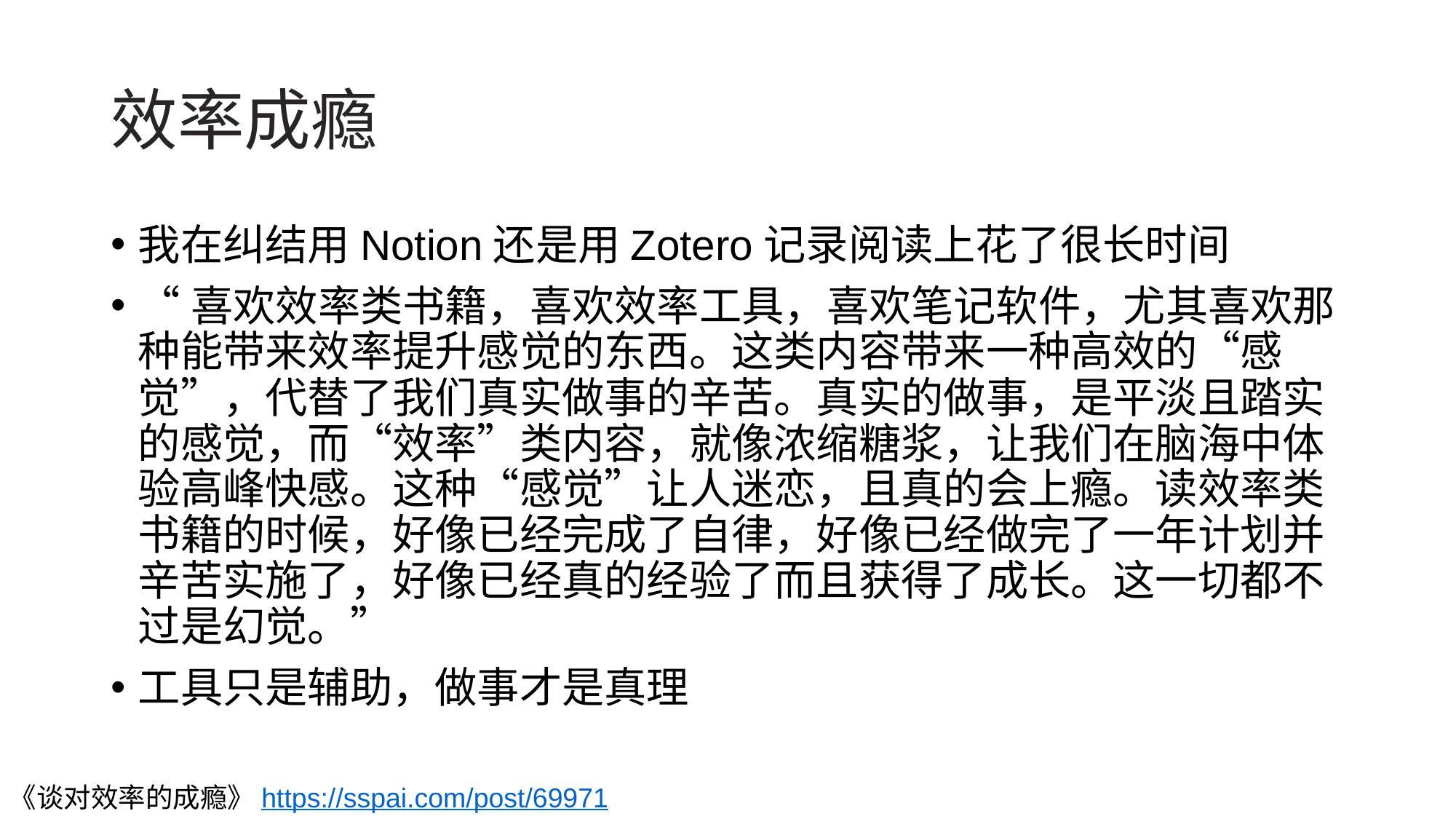

# 效率成瘾
我在纠结用Notion还是用Zotero记录阅读上花了很长时间
“喜欢效率类书籍，喜欢效率工具，喜欢笔记软件，尤其喜欢那种能带来效率提升感觉的东西。这类内容带来一种高效的“感觉”，代替了我们真实做事的辛苦。真实的做事，是平淡且踏实的感觉，而“效率”类内容，就像浓缩糖浆，让我们在脑海中体验高峰快感。这种“感觉”让人迷恋，且真的会上瘾。读效率类书籍的时候，好像已经完成了自律，好像已经做完了一年计划并辛苦实施了，好像已经真的经验了而且获得了成长。这一切都不过是幻觉。”
工具只是辅助，做事才是真理
《谈对效率的成瘾》https://sspai.com/post/69971